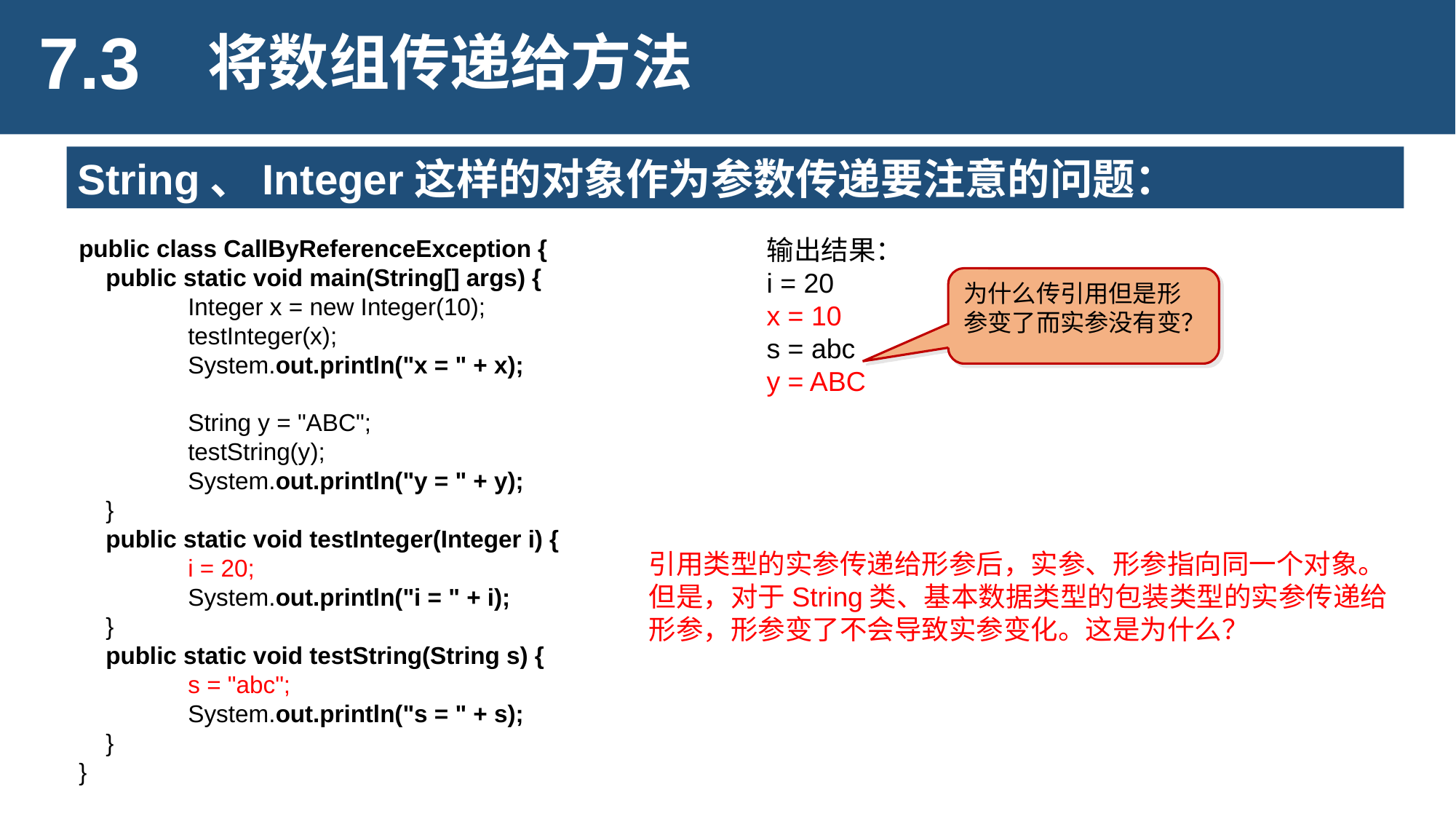

7.3
将数组传递给方法

String、Integer这样的对象作为参数传递要注意的问题：
public class CallByReferenceException {
    public static void main(String[] args) {
	Integer x = new Integer(10);
	testInteger(x);
	System.out.println("x = " + x);

	String y = "ABC";
	testString(y);
	System.out.println("y = " + y);
    }
    public static void testInteger(Integer i) {
	i = 20;
	System.out.println("i = " + i);
    }
    public static void testString(String s) {
	s = "abc";
	System.out.println("s = " + s);
    }
}
输出结果：
i = 20
x = 10
s = abc
y = ABC
为什么传引用但是形参变了而实参没有变？
引用类型的实参传递给形参后，实参、形参指向同一个对象。
但是，对于String类、基本数据类型的包装类型的实参传递给形参，形参变了不会导致实参变化。这是为什么？